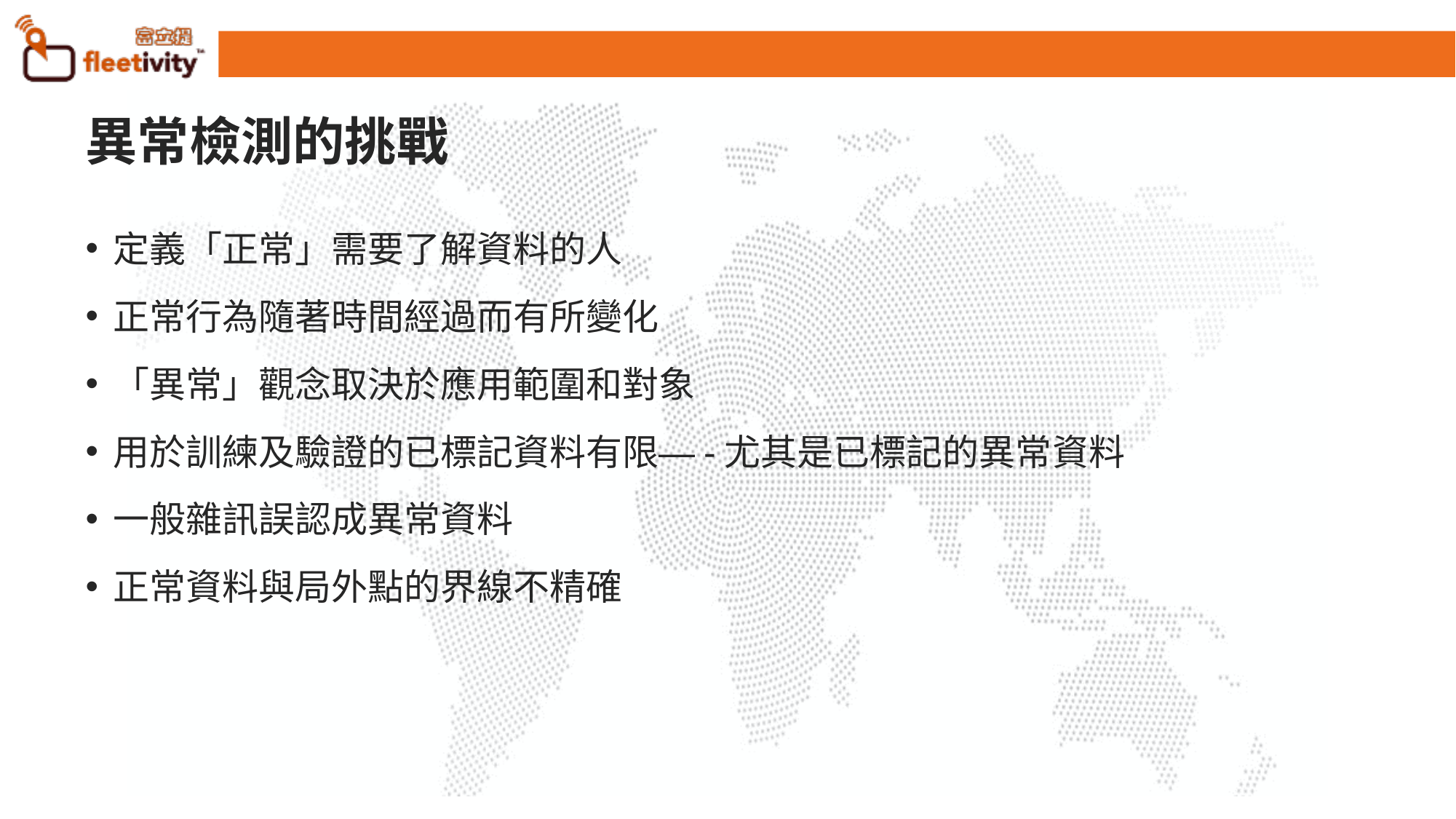

# 異常檢測的挑戰
定義「正常」需要了解資料的人
正常行為隨著時間經過而有所變化
「異常」觀念取決於應用範圍和對象
用於訓練及驗證的已標記資料有限—-尤其是已標記的異常資料
一般雜訊誤認成異常資料
正常資料與局外點的界線不精確